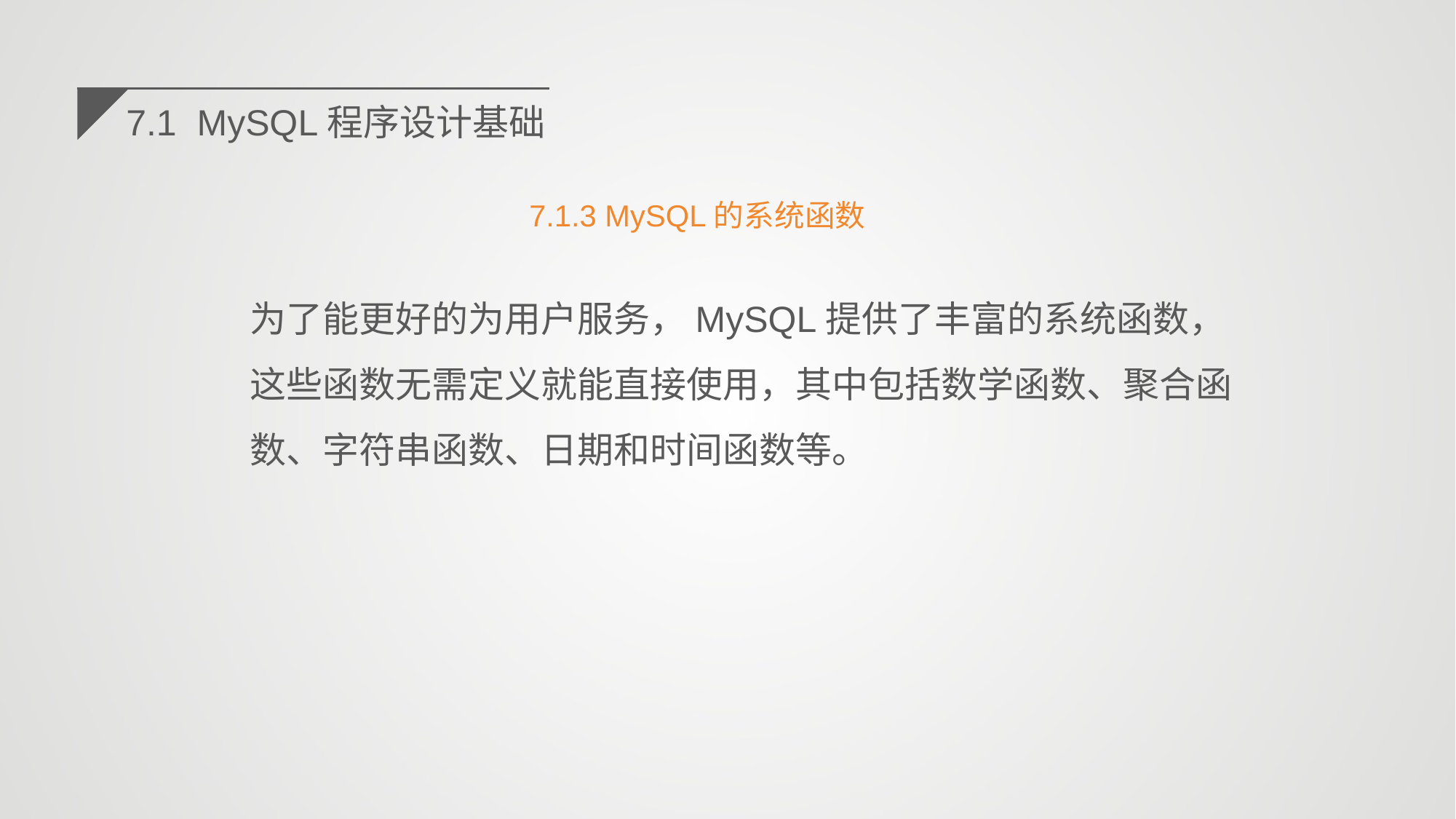

7.1  MySQL程序设计基础

7.1.3 MySQL的系统函数
为了能更好的为用户服务，MySQL提供了丰富的系统函数，这些函数无需定义就能直接使用，其中包括数学函数、聚合函数、字符串函数、日期和时间函数等。